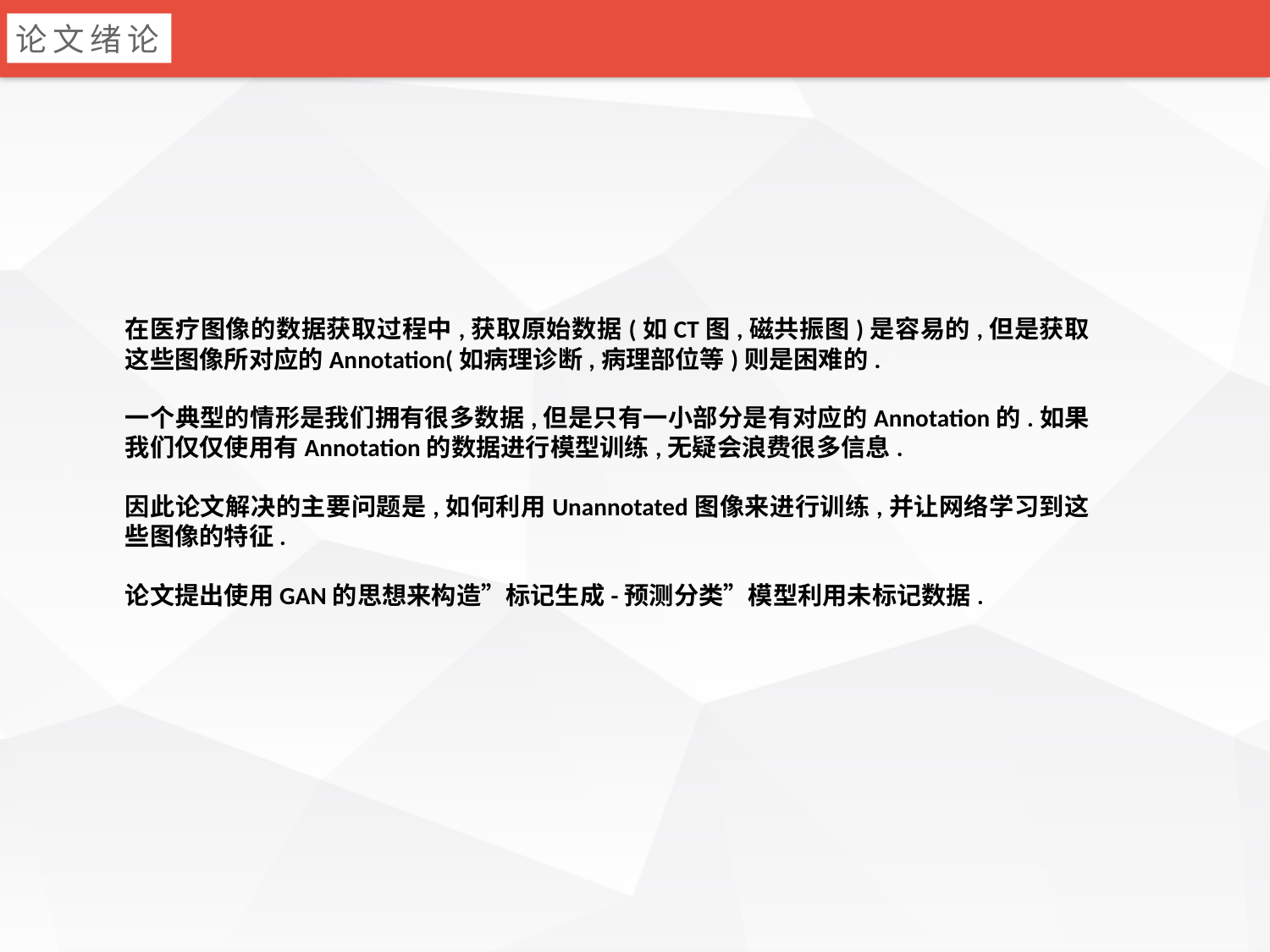

论文绪论

在医疗图像的数据获取过程中,获取原始数据(如CT图,磁共振图)是容易的,但是获取这些图像所对应的Annotation(如病理诊断,病理部位等)则是困难的.

一个典型的情形是我们拥有很多数据,但是只有一小部分是有对应的Annotation的.如果我们仅仅使用有Annotation的数据进行模型训练,无疑会浪费很多信息.

因此论文解决的主要问题是,如何利用Unannotated图像来进行训练,并让网络学习到这些图像的特征.

论文提出使用GAN的思想来构造”标记生成-预测分类”模型利用未标记数据.